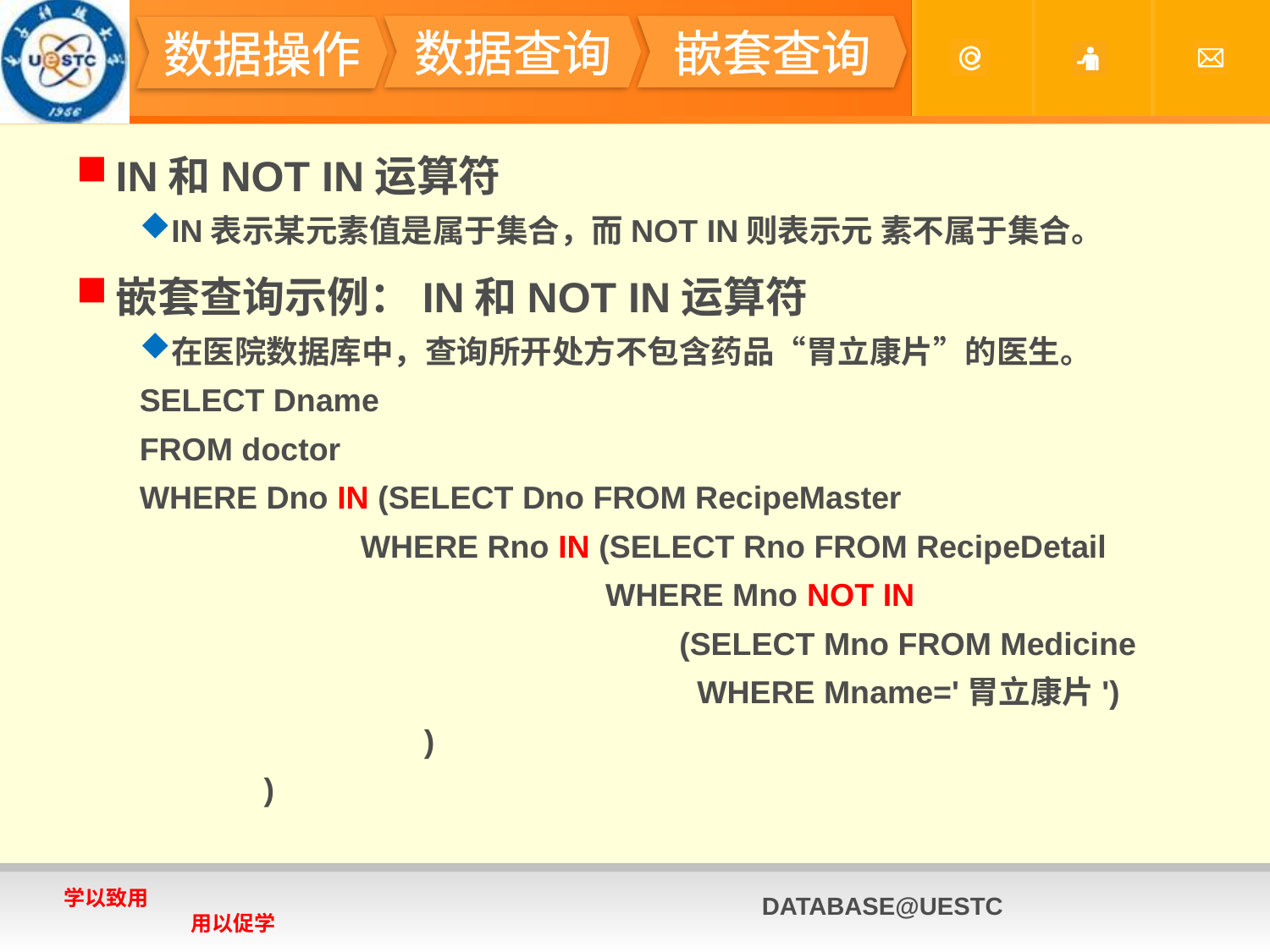

#
数据查询
嵌套查询
数据操作
IN和NOT IN运算符
IN表示某元素值是属于集合，而NOT IN则表示元 素不属于集合。
嵌套查询示例：IN和NOT IN运算符
在医院数据库中，查询所开处方不包含药品“胃立康片”的医生。
SELECT Dname
FROM doctor
WHERE Dno IN (SELECT Dno FROM RecipeMaster
		       WHERE Rno IN (SELECT Rno FROM RecipeDetail
				      WHERE Mno NOT IN
					(SELECT Mno FROM Medicine
					  WHERE Mname='胃立康片')
                                )
              )